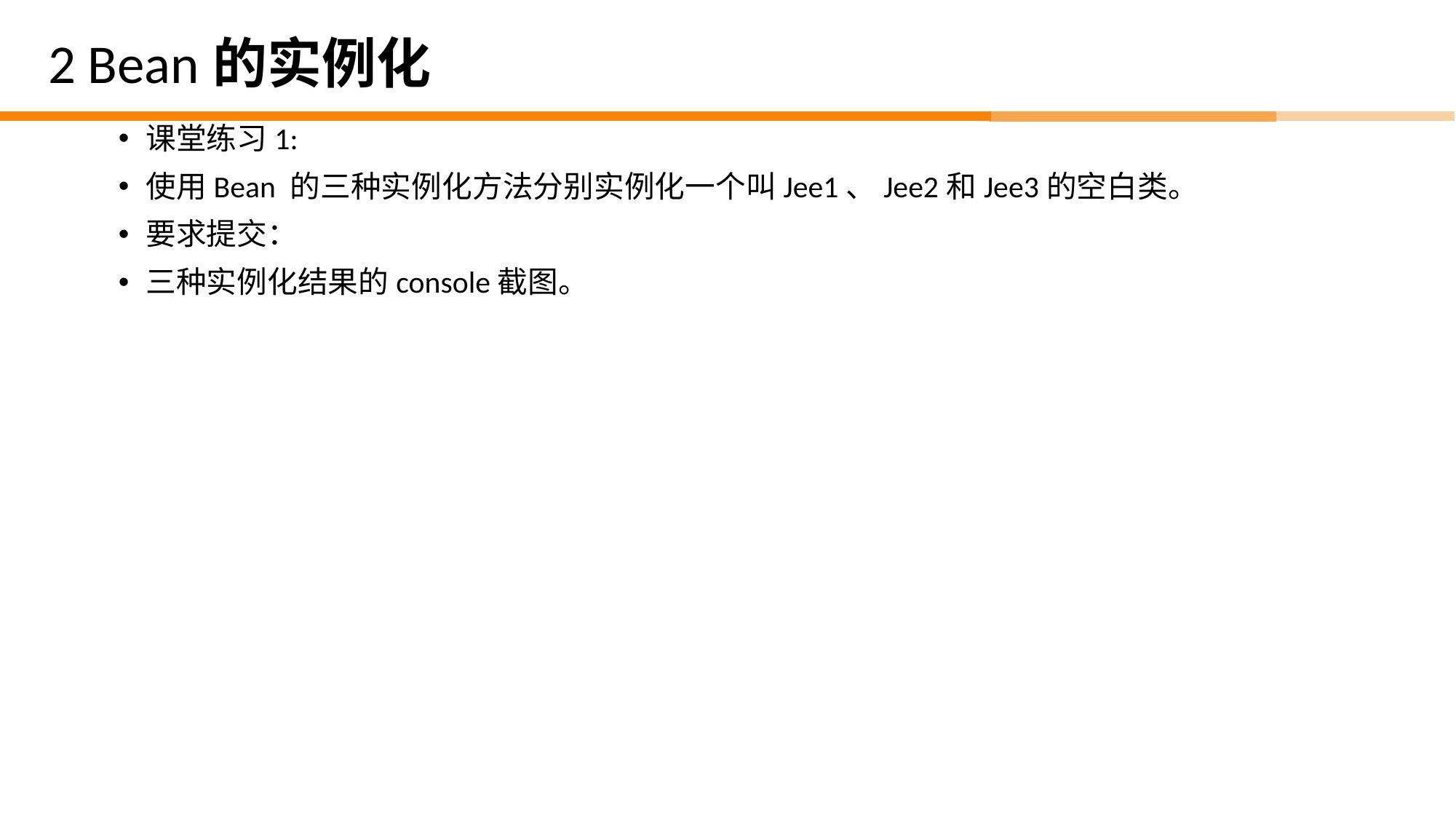

# 2 Bean的实例化
课堂练习1:
使用Bean 的三种实例化方法分别实例化一个叫Jee1、Jee2和Jee3的空白类。
要求提交：
三种实例化结果的console截图。